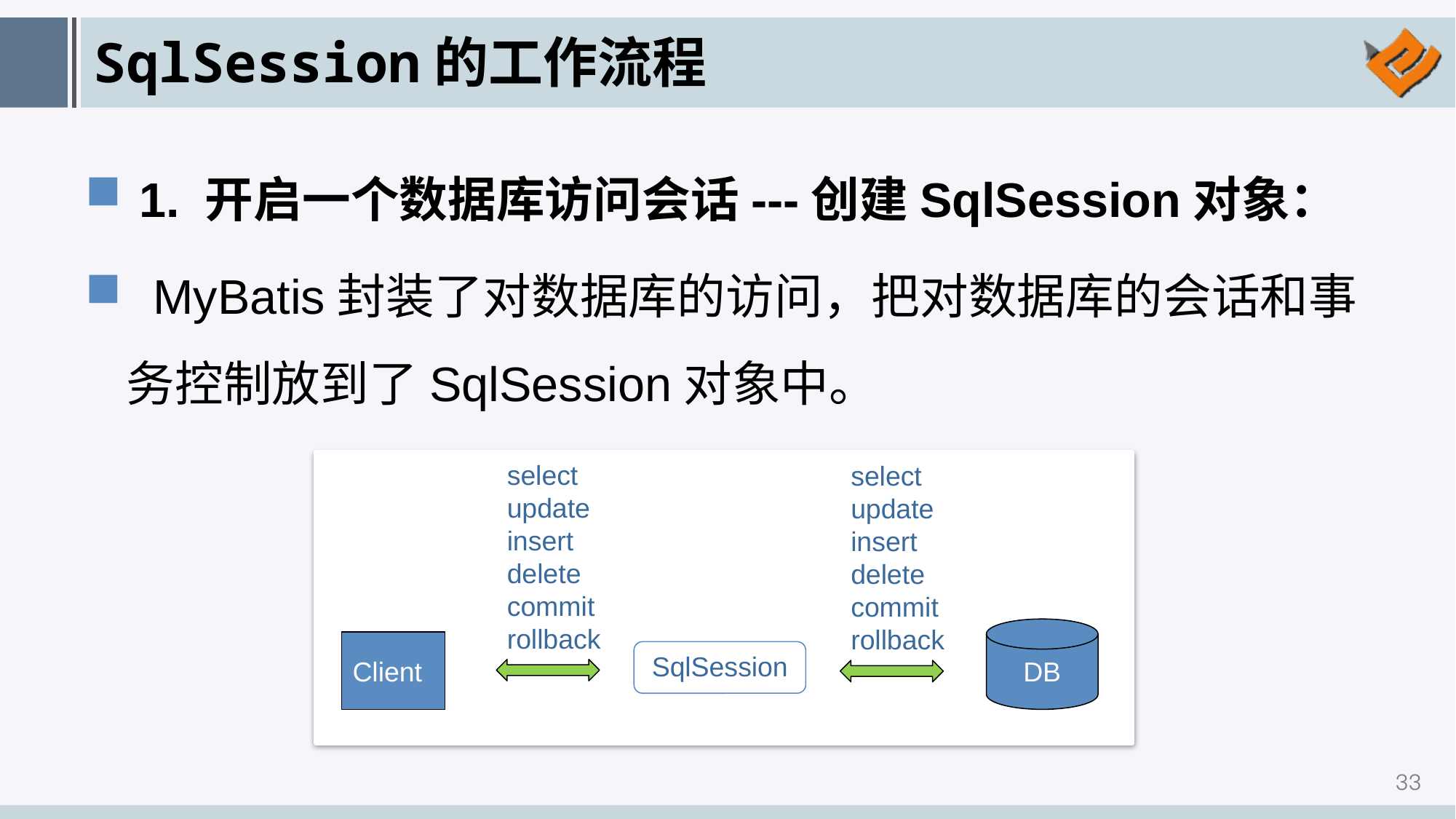

# SqlSession的工作流程
 1. 开启一个数据库访问会话---创建SqlSession对象：
  MyBatis封装了对数据库的访问，把对数据库的会话和事务控制放到了SqlSession对象中。

select
update
insert
delete
commit
rollback
select
update
insert
delete
commit
rollback
DB
Client
SqlSession